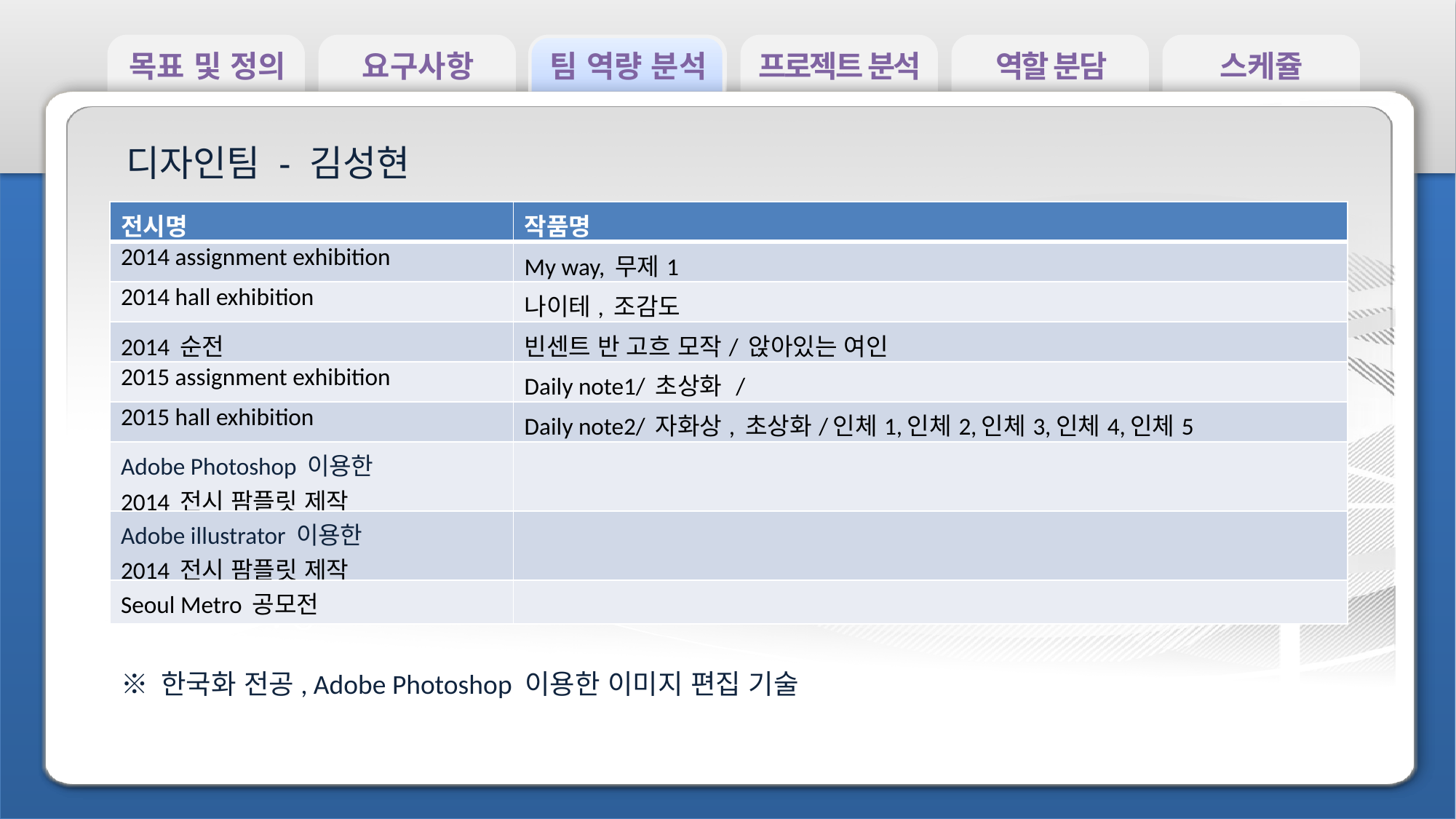

목표 및 정의
요구사항
팀 역량 분석
프로젝트 분석
역할 분담
스케쥴
디자인팀 - 김성현
| 전시명 | 작품명 |
| --- | --- |
| 2014 assignment exhibition | My way, 무제1 |
| 2014 hall exhibition | 나이테, 조감도 |
| 2014 순전 | 빈센트 반 고흐 모작/ 앉아있는 여인 |
| 2015 assignment exhibition | Daily note1/ 초상화 / |
| 2015 hall exhibition | Daily note2/ 자화상, 초상화/인체1,인체2,인체3,인체4,인체5 |
| Adobe Photoshop 이용한 2014 전시 팜플릿 제작 |  |
| Adobe illustrator 이용한 2014 전시 팜플릿 제작 |  |
| Seoul Metro 공모전 |  |
※ 한국화 전공, Adobe Photoshop 이용한 이미지 편집 기술